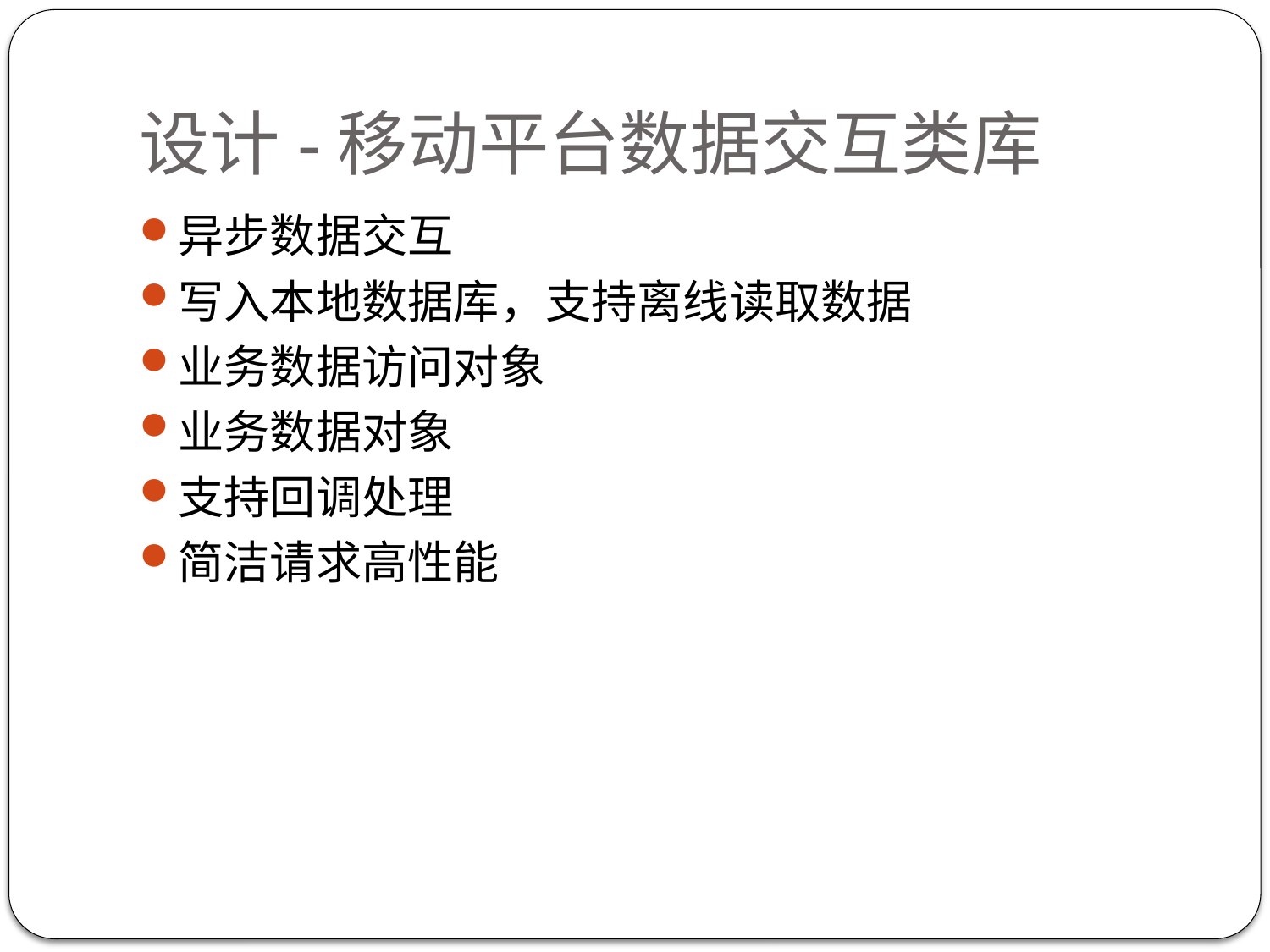

# 设计-移动平台数据交互类库
异步数据交互
写入本地数据库，支持离线读取数据
业务数据访问对象
业务数据对象
支持回调处理
简洁请求高性能